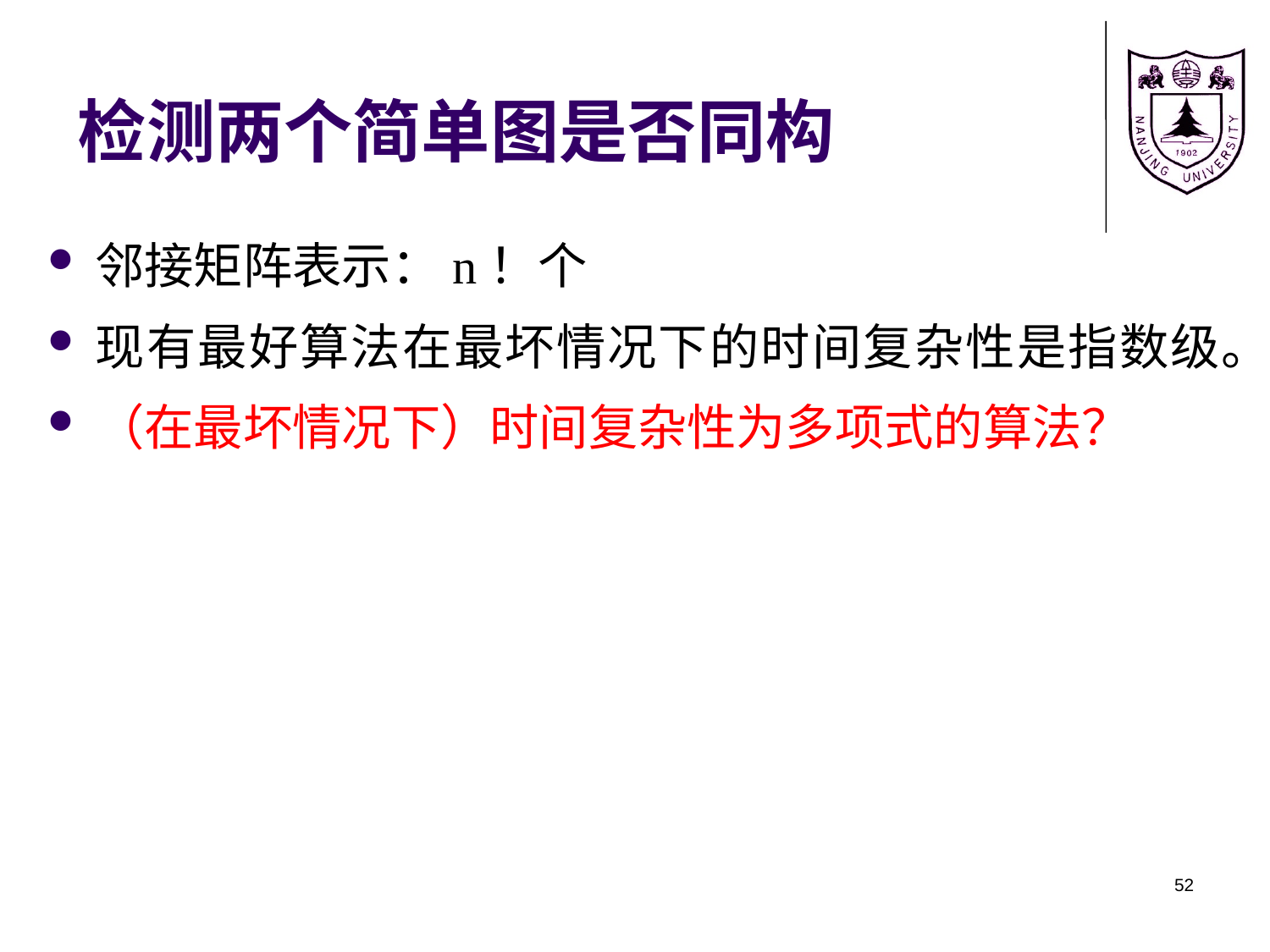

# 检测两个简单图是否同构
邻接矩阵表示：n！个
现有最好算法在最坏情况下的时间复杂性是指数级。
（在最坏情况下）时间复杂性为多项式的算法？

52